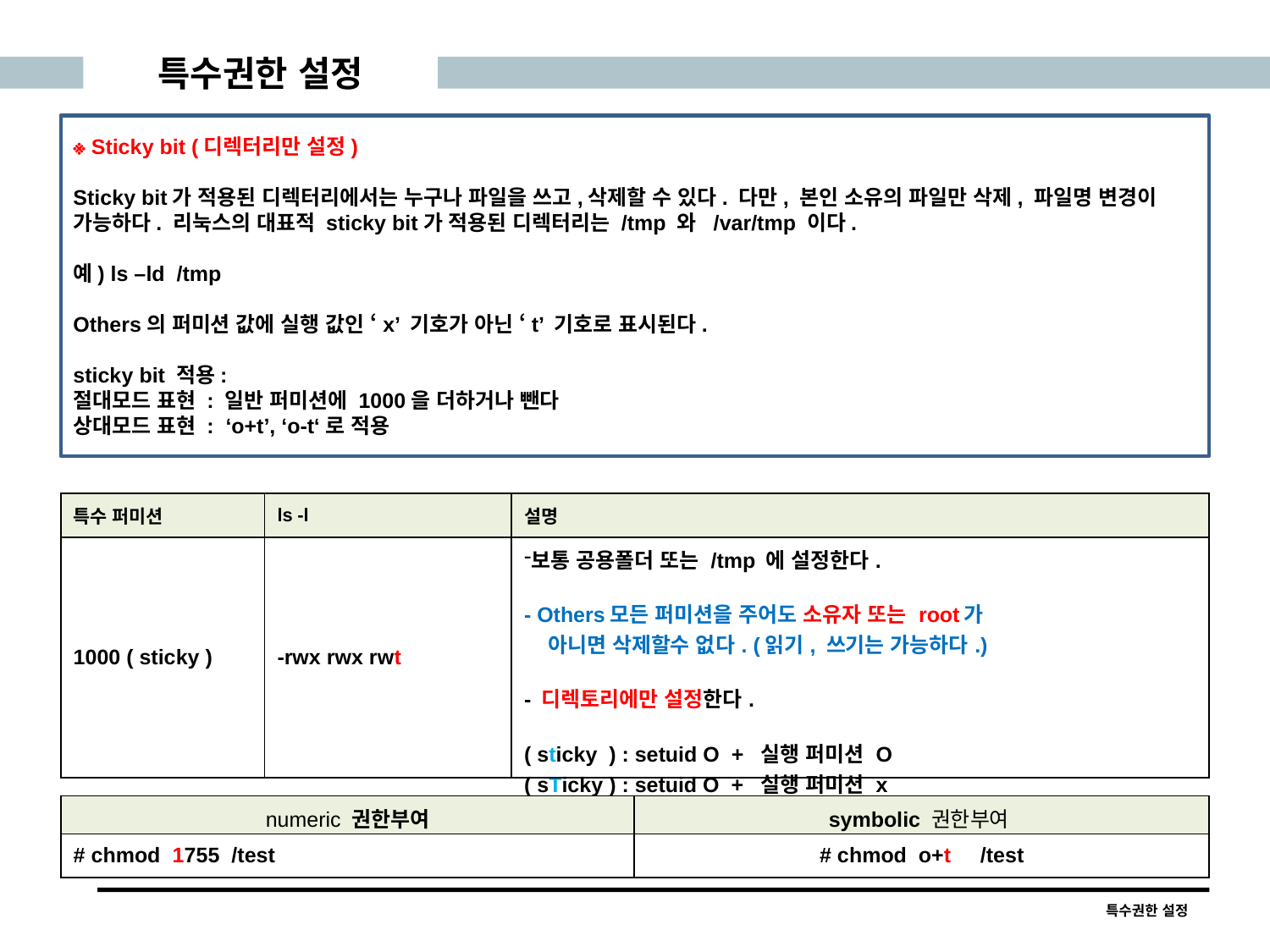

특수권한 설정

※ Sticky bit (디렉터리만 설정)

Sticky bit가 적용된 디렉터리에서는 누구나 파일을 쓰고,삭제할 수 있다. 다만, 본인 소유의 파일만 삭제, 파일명 변경이 가능하다. 리눅스의 대표적 sticky bit가 적용된 디렉터리는 /tmp 와  /var/tmp 이다.

예) ls –ld  /tmp

Others의 퍼미션 값에 실행 값인 ‘x’ 기호가 아닌 ‘t’ 기호로 표시된다.

sticky bit 적용:
절대모드 표현 : 일반 퍼미션에 1000을 더하거나 뺀다
상대모드 표현 :  ‘o+t’, ‘o-t‘로 적용
| 특수 퍼미션 | ls -l | 설명 |
| --- | --- | --- |
| 1000 ( sticky ) | -rwx rwx rwt | 보통 공용폴더 또는 /tmp 에 설정한다. - Others모든 퍼미션을 주어도 소유자 또는 root가 아니면 삭제할수 없다. (읽기, 쓰기는 가능하다.) - 디렉토리에만 설정한다. ( sticky ) : setuid O + 실행 퍼미션 O ( sTicky ) : setuid O + 실행 퍼미션 x |
| numeric 권한부여 | symbolic 권한부여 |
| --- | --- |
| # chmod  1755  /test | # chmod  o+t  /test |

특수권한 설정